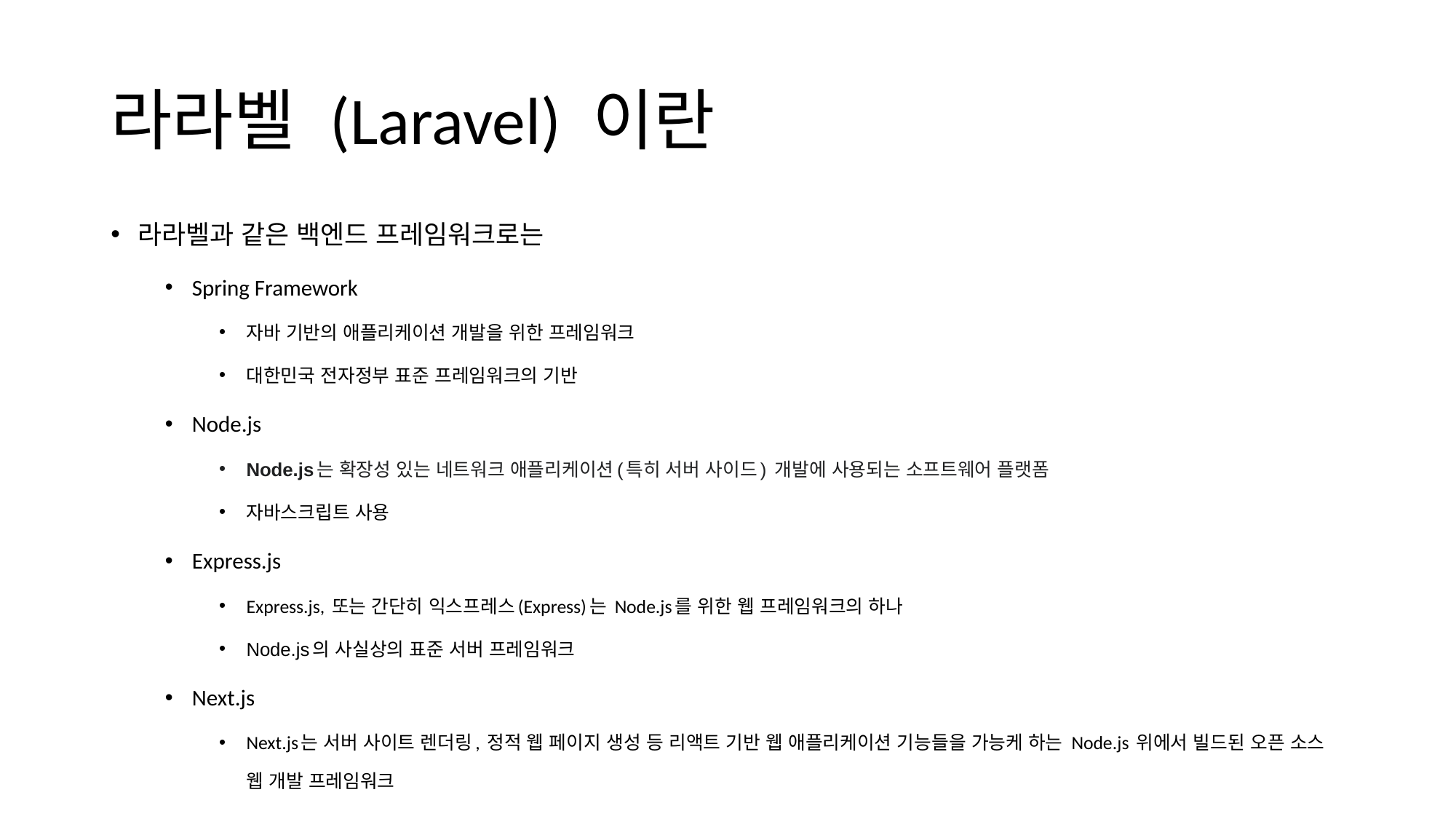

# 라라벨 (Laravel) 이란
라라벨과 같은 백엔드 프레임워크로는
Spring Framework
자바 기반의 애플리케이션 개발을 위한 프레임워크
대한민국 전자정부 표준 프레임워크의 기반
Node.js
Node.js는 확장성 있는 네트워크 애플리케이션(특히 서버 사이드) 개발에 사용되는 소프트웨어 플랫폼
자바스크립트 사용
Express.js
Express.js, 또는 간단히 익스프레스(Express)는 Node.js를 위한 웹 프레임워크의 하나
Node.js의 사실상의 표준 서버 프레임워크
Next.js
Next.js는 서버 사이트 렌더링, 정적 웹 페이지 생성 등 리액트 기반 웹 애플리케이션 기능들을 가능케 하는 Node.js 위에서 빌드된 오픈 소스 웹 개발 프레임워크